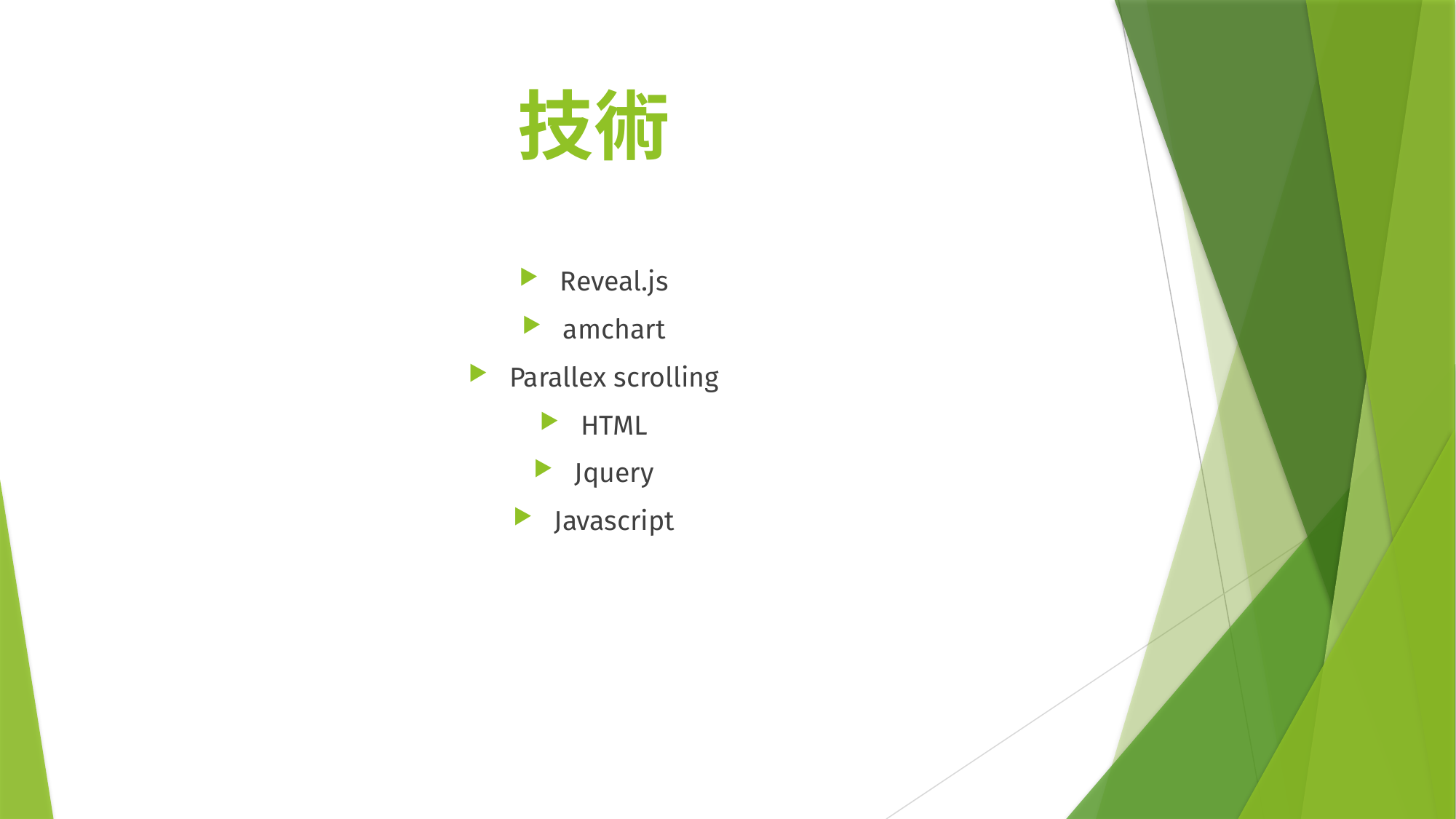

# 技術
Reveal.js
amchart
Parallex scrolling
HTML
Jquery
Javascript